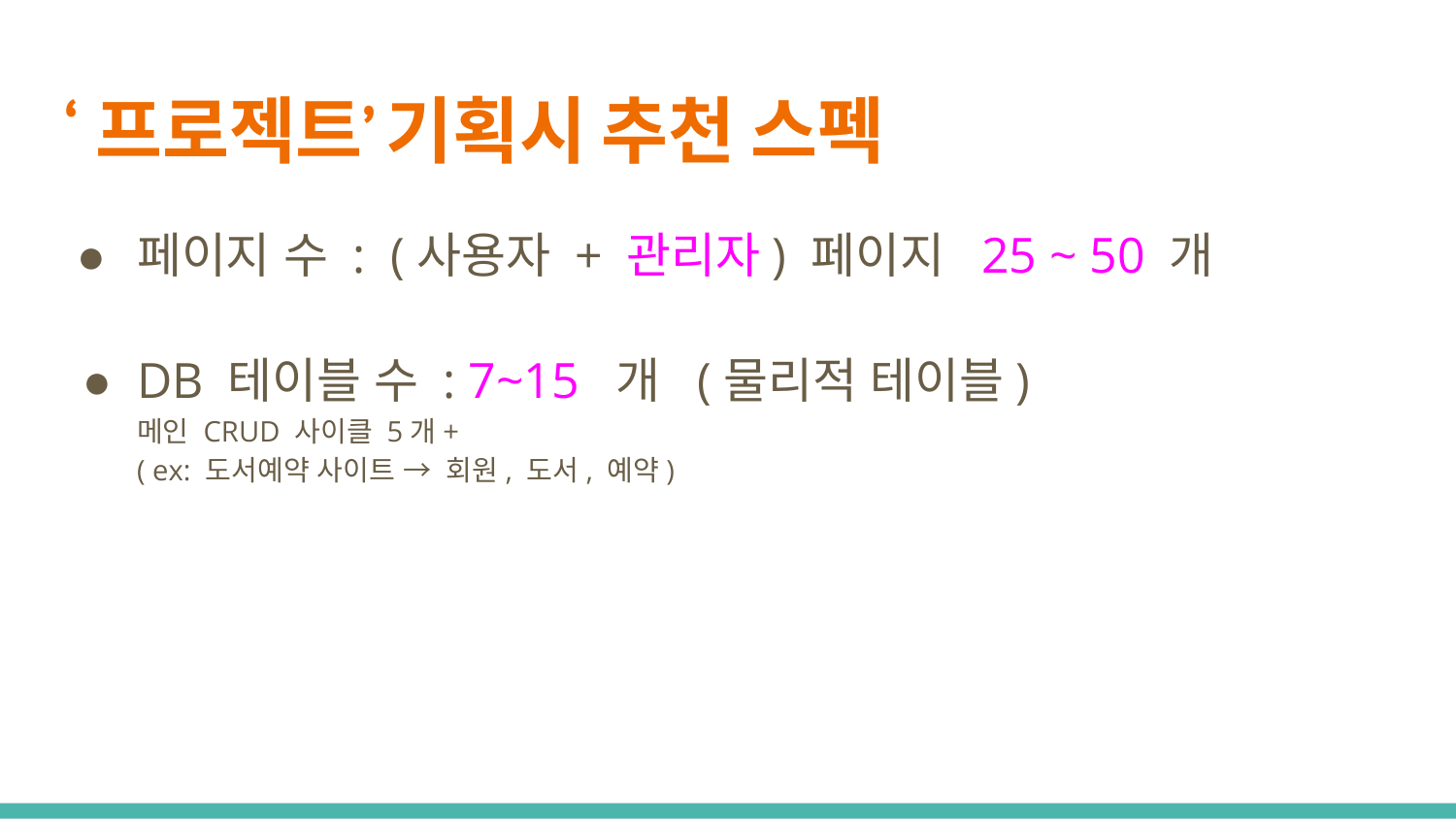

# ‘프로젝트’ 기획시 추천 스펙
페이지 수 :  (사용자 + 관리자) 페이지  25 ~ 50 개
DB 테이블 수 : 7~15  개  (물리적 테이블)
메인 CRUD 사이클 5개+
( ex: 도서예약 사이트 →  회원, 도서, 예약)